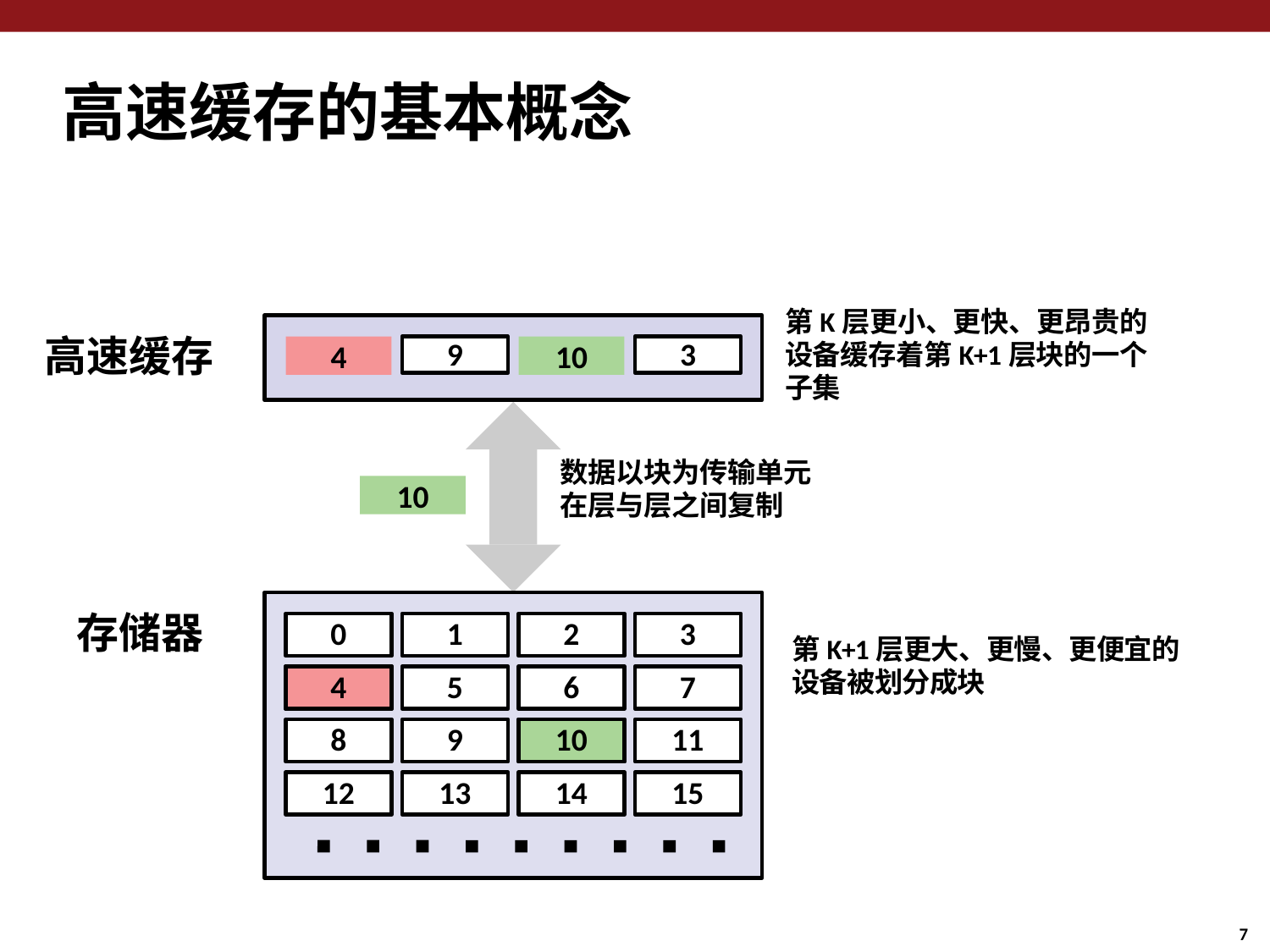

# 高速缓存的基本概念
第K层更小、更快、更昂贵的设备缓存着第K+1层块的一个子集

高速缓存
8
4
9
14
10
3

数据以块为传输单元
在层与层之间复制
4
10

存储器

0
4
8
12

1
5
9
13

2
6
10
14

3
7
11
15
第K+1层更大、更慢、更便宜的设备被划分成块

4

10

7